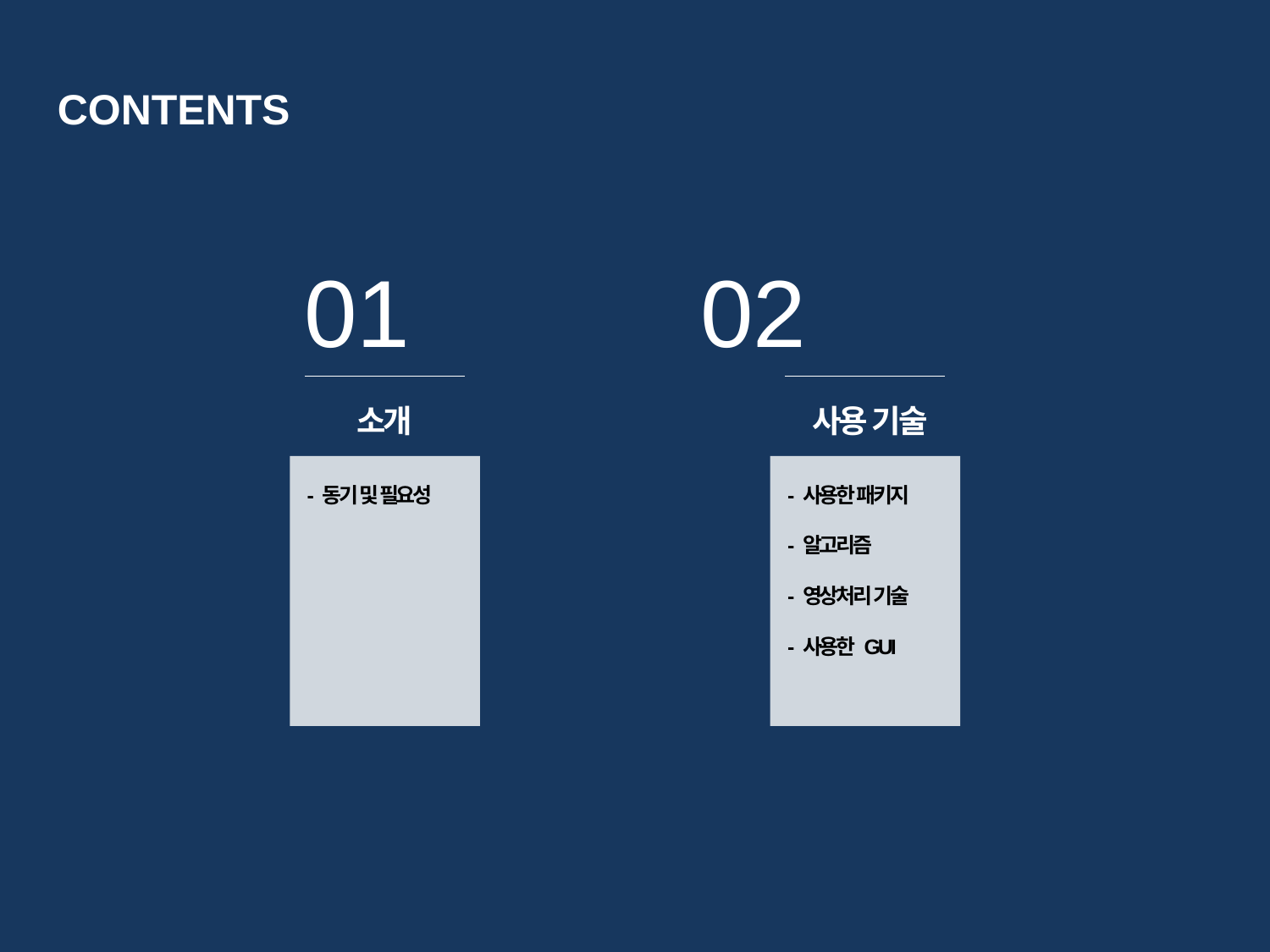

CONTENTS
         01           02
소개
사용 기술

- 사용한 패키지

- 알고리즘

- 영상처리 기술

- 사용한 GUI

- 동기 및 필요성